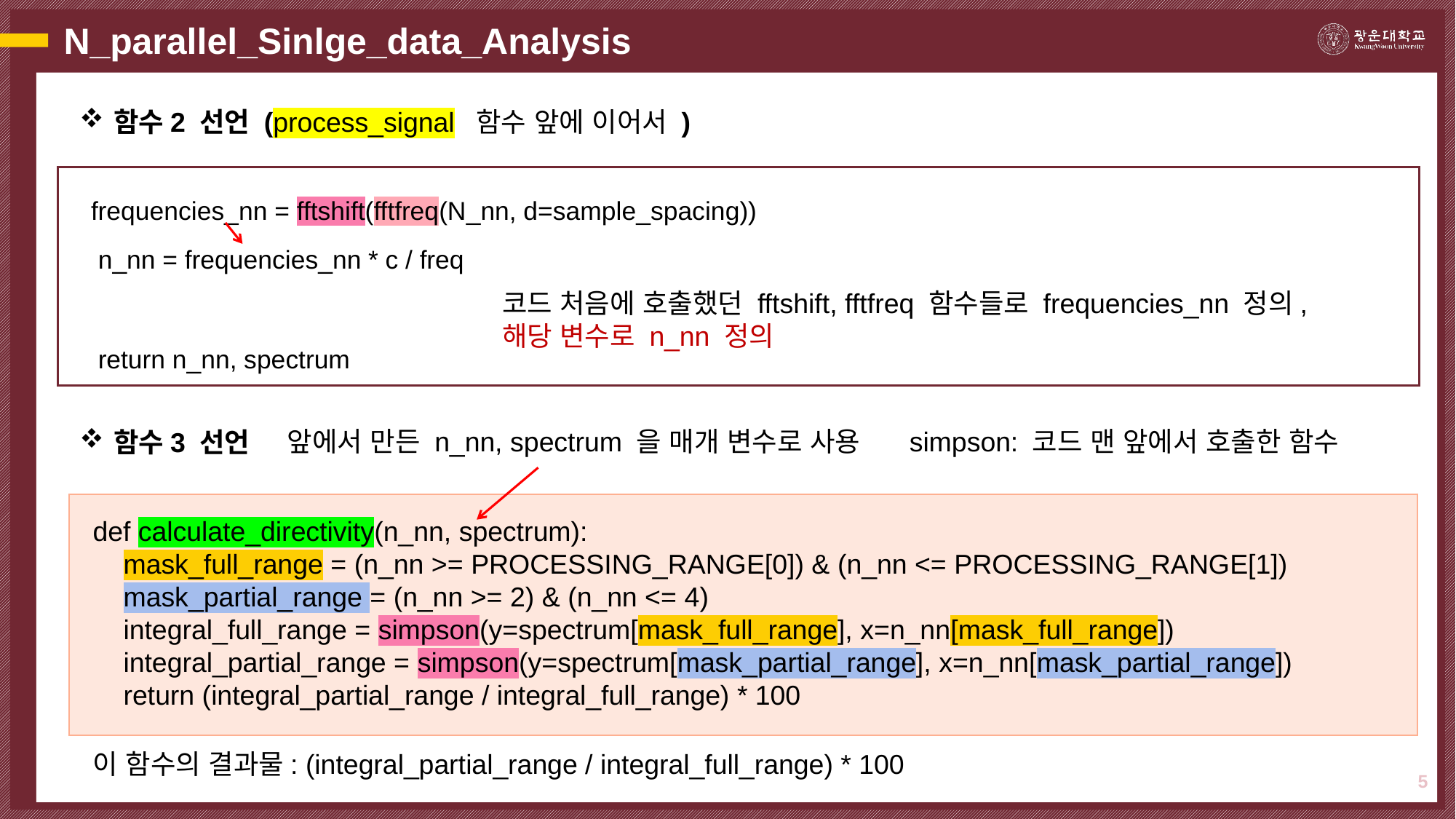

# N_parallel_Sinlge_data_Analysis
함수2 선언 (process_signal  함수 앞에 이어서 )

 frequencies_nn = fftshift(fftfreq(N_nn, d=sample_spacing))
  n_nn = frequencies_nn * c / freq

  return n_nn, spectrum
코드 처음에 호출했던 fftshift, fftfreq 함수들로 frequencies_nn 정의,
해당 변수로 n_nn 정의
앞에서 만든 n_nn, spectrum 을 매개 변수로 사용
simpson: 코드 맨 앞에서 호출한 함수
함수3 선언

def calculate_directivity(n_nn, spectrum):
    mask_full_range = (n_nn >= PROCESSING_RANGE[0]) & (n_nn <= PROCESSING_RANGE[1])
    mask_partial_range = (n_nn >= 2) & (n_nn <= 4)
    integral_full_range = simpson(y=spectrum[mask_full_range], x=n_nn[mask_full_range])
    integral_partial_range = simpson(y=spectrum[mask_partial_range], x=n_nn[mask_partial_range])
    return (integral_partial_range / integral_full_range) * 100
이 함수의 결과물: (integral_partial_range / integral_full_range) * 100
5